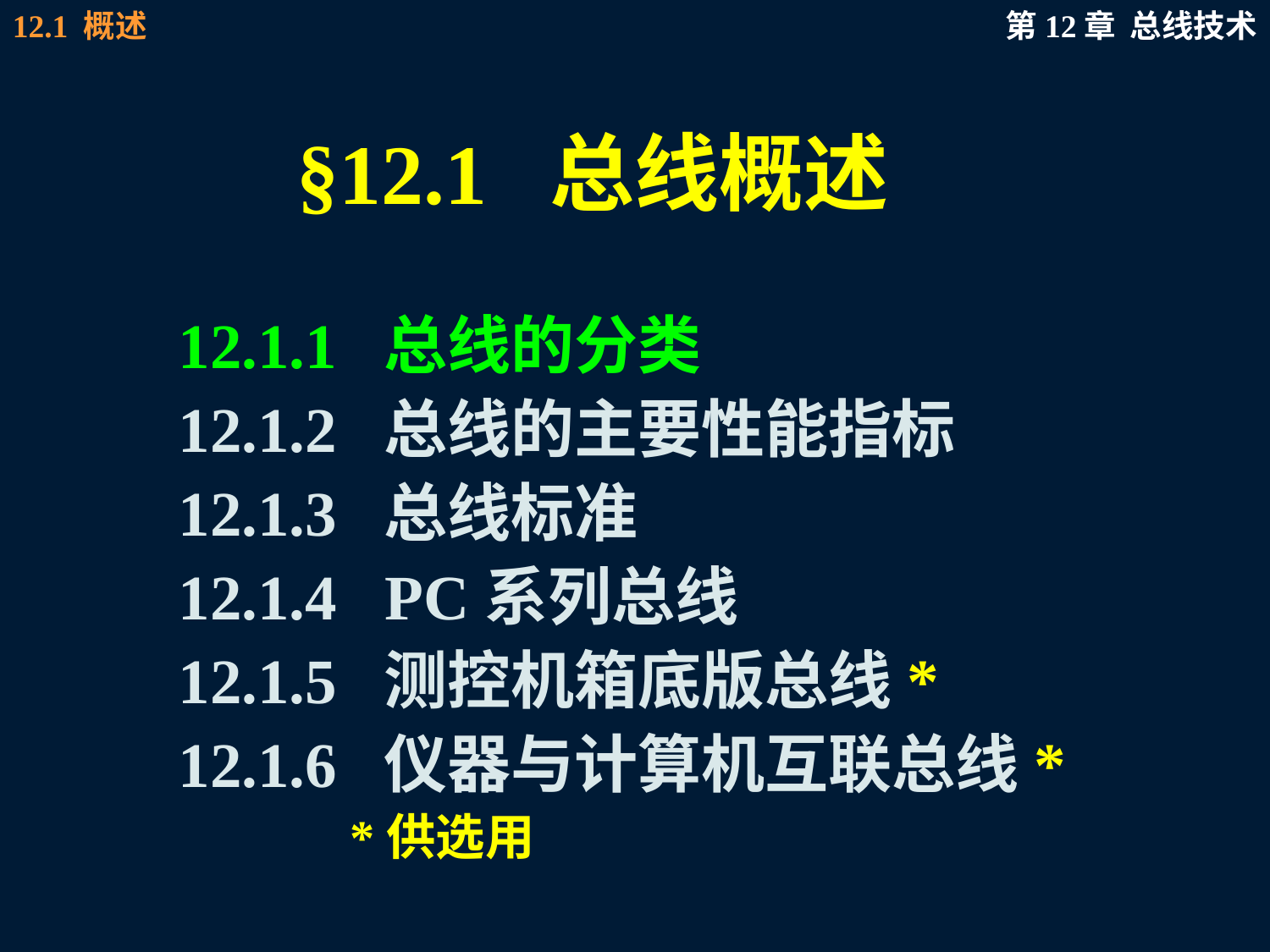

# §12.1  总线概述
12.1.1  总线的分类
12.1.2  总线的主要性能指标
12.1.3  总线标准
12.1.4   PC系列总线
12.1.5  测控机箱底版总线*
12.1.6  仪器与计算机互联总线*
              *供选用